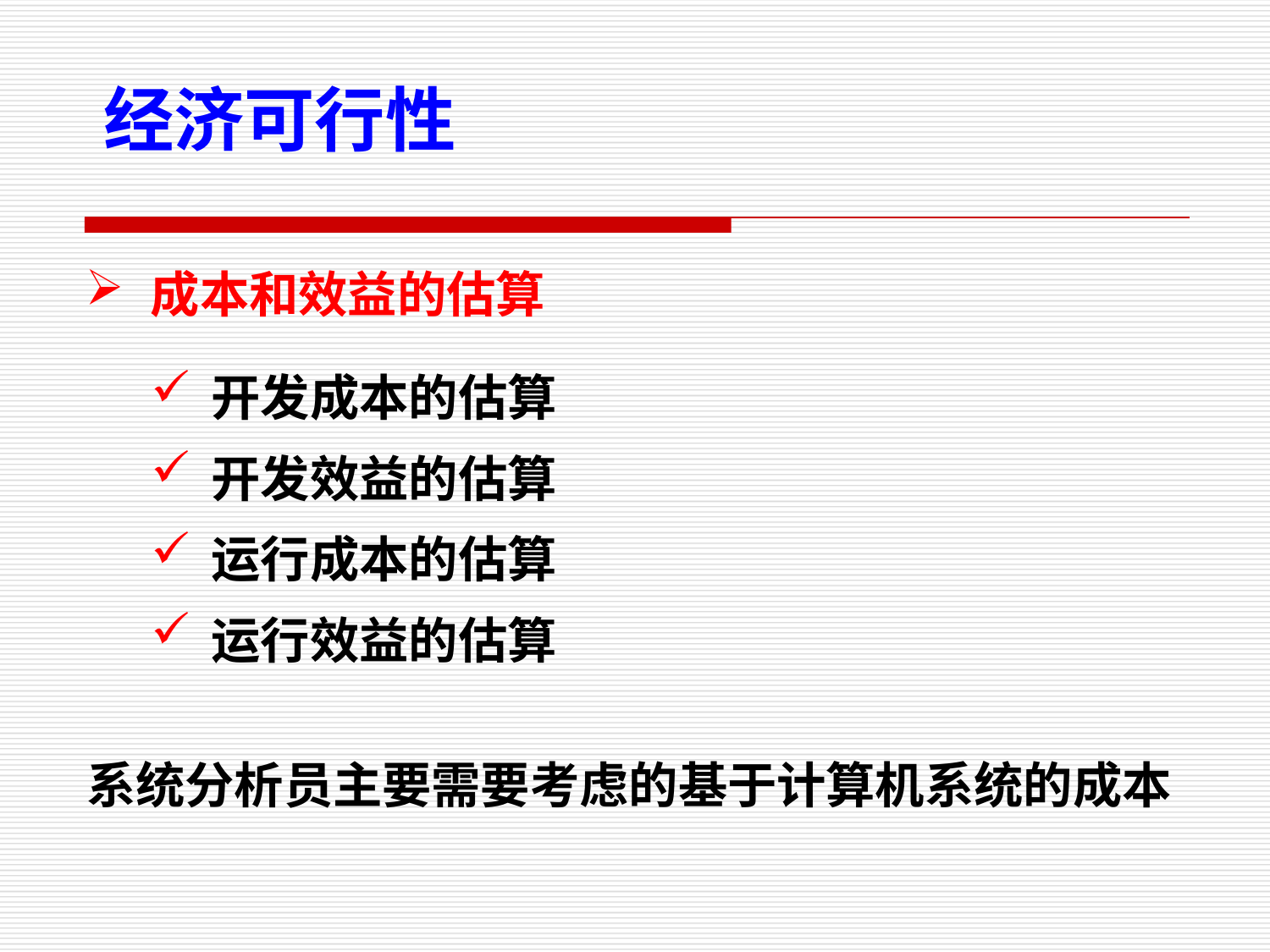

经济可行性
成本和效益的估算
开发成本的估算
开发效益的估算
运行成本的估算
运行效益的估算
系统分析员主要需要考虑的基于计算机系统的成本